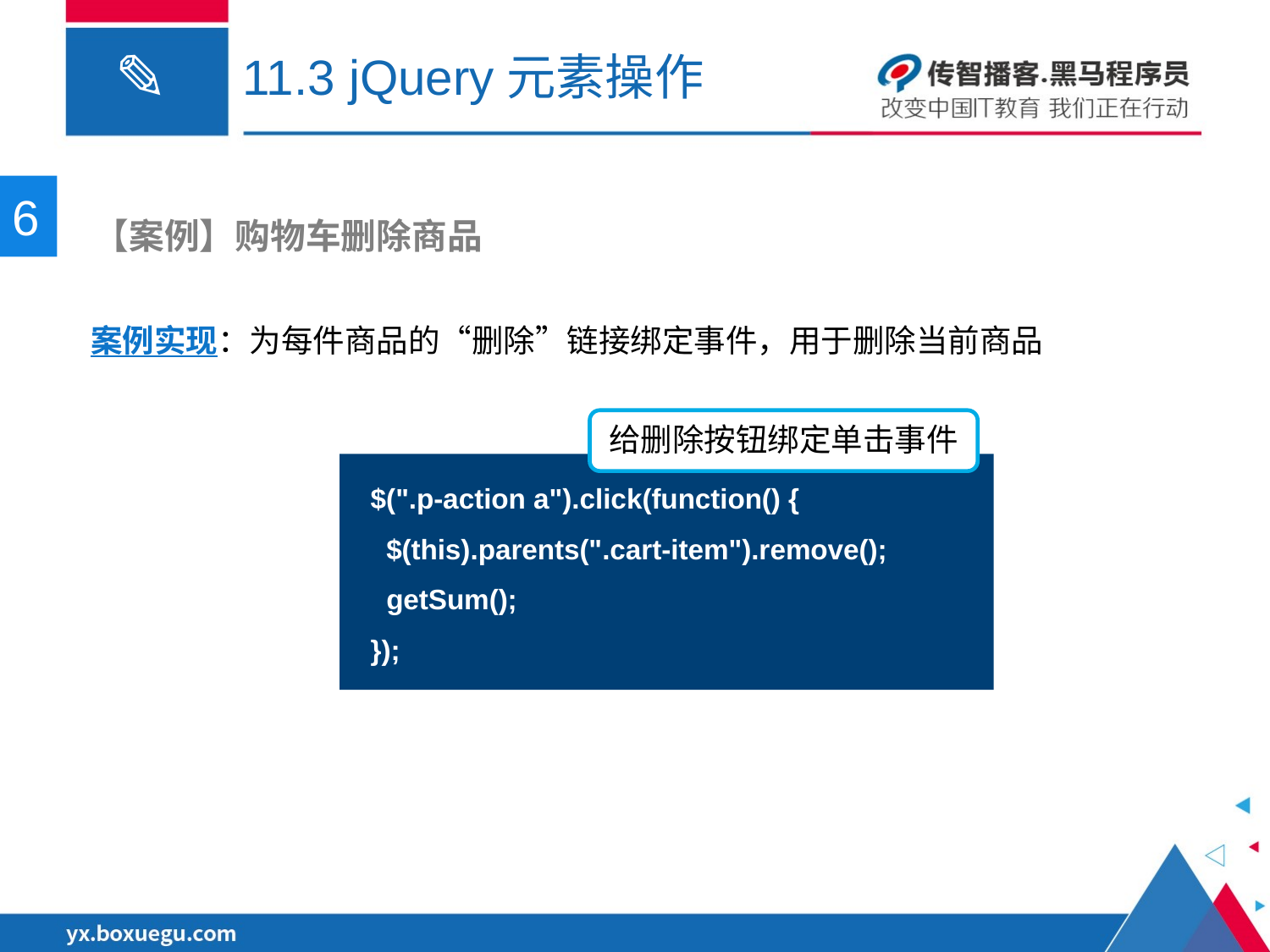

# 11.3 jQuery元素操作

6
  【案例】购物车删除商品
案例实现：为每件商品的“删除”链接绑定事件，用于删除当前商品
给删除按钮绑定单击事件

$(".p-action a").click(function() {
  $(this).parents(".cart-item").remove();
  getSum();
});